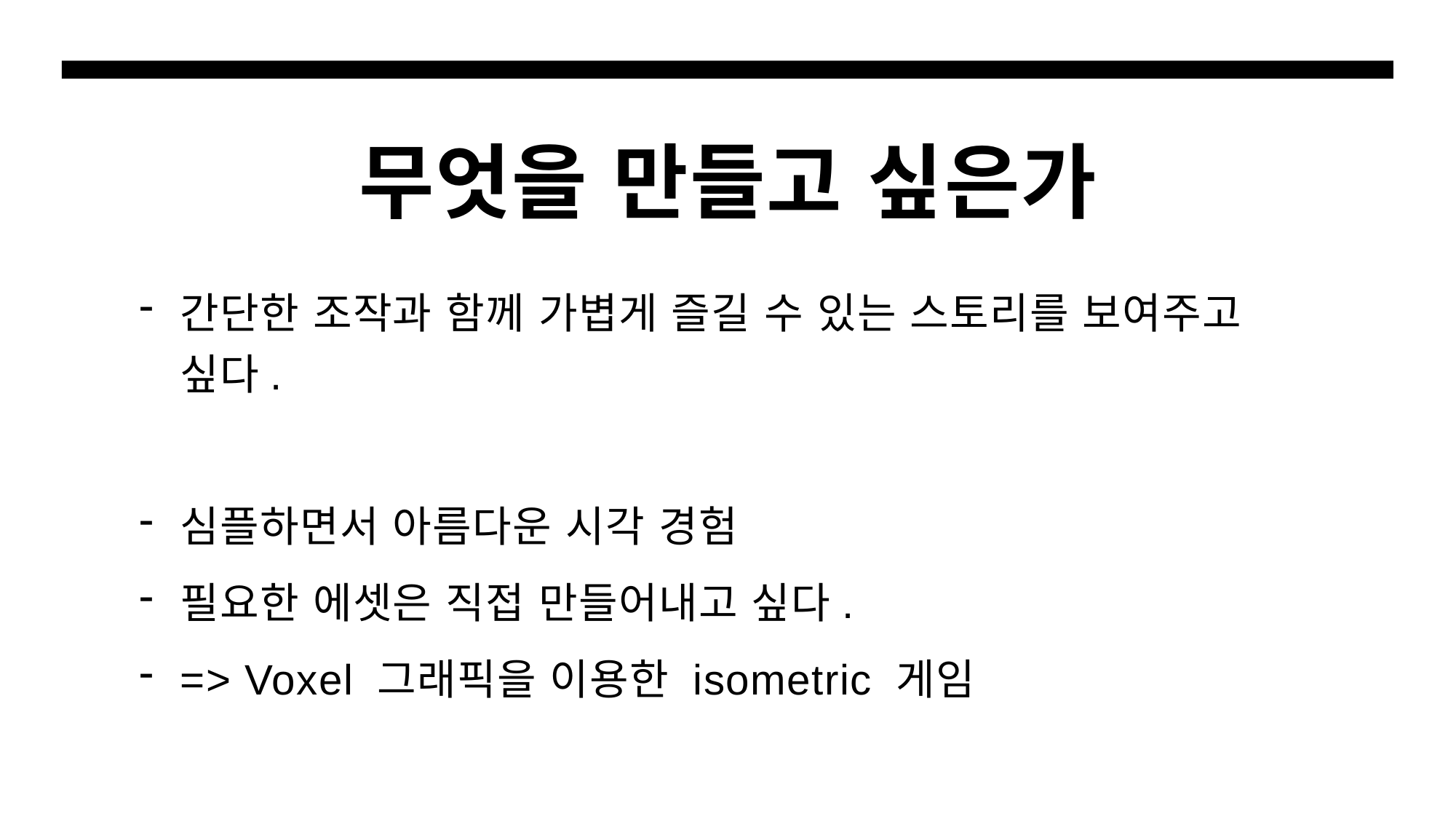

# 무엇을 만들고 싶은가
간단한 조작과 함께 가볍게 즐길 수 있는 스토리를 보여주고 싶다.

심플하면서 아름다운 시각 경험
필요한 에셋은 직접 만들어내고 싶다.
=> Voxel 그래픽을 이용한 isometric 게임